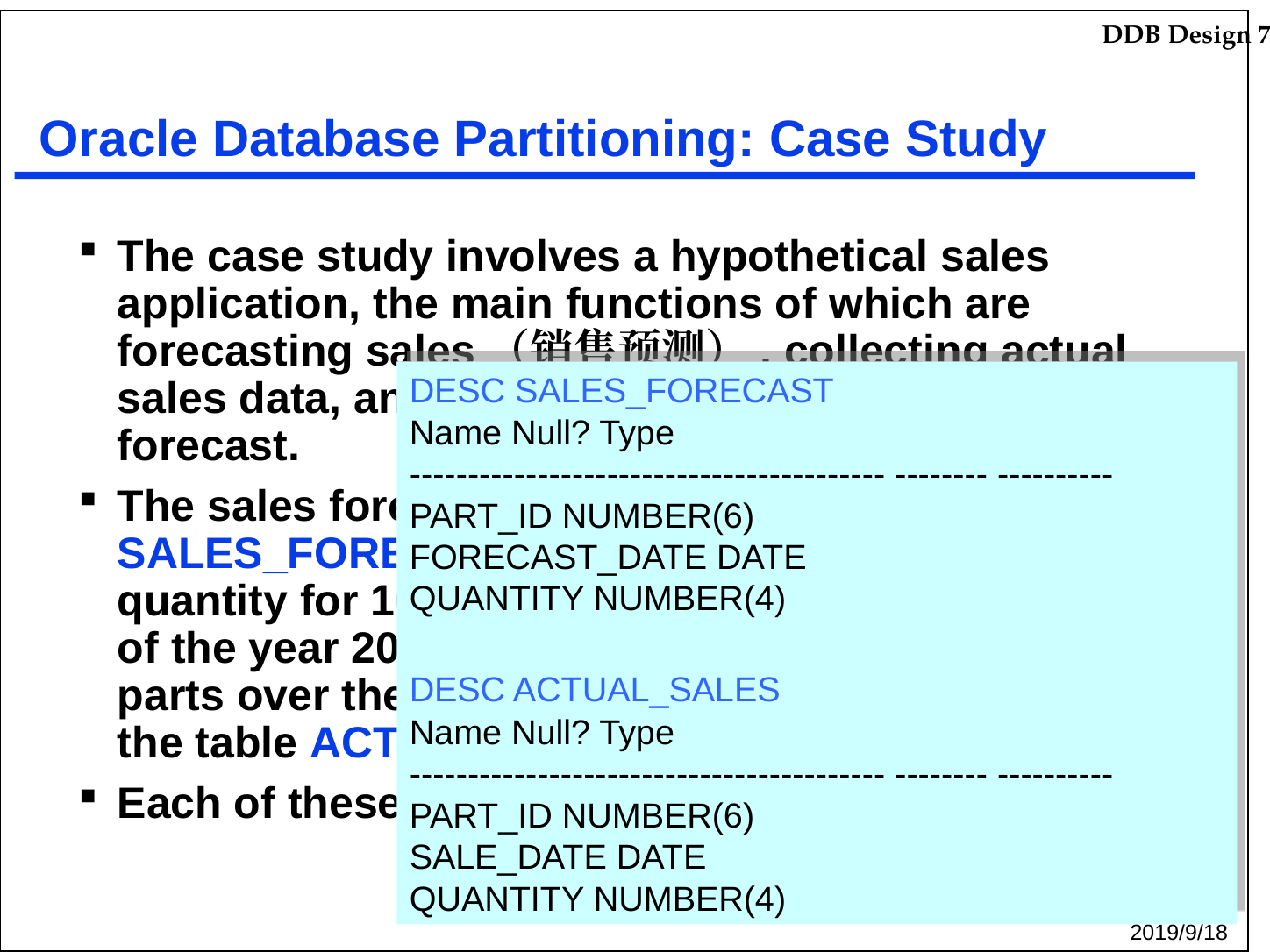

# Oracle Database Partitioning: Case Study
The case study involves a hypothetical sales application, the main functions of which are forecasting sales（销售预测）, collecting actual sales data, and comparing actual sales with the forecast.
The sales forecast data is captured in the table SALES_FORECAST, which stores the forecasted quantity for 10,000 parts for each of the 365 days of the year 2002. The actual sales data for these parts over the same period of time is captured in the table ACTUAL_SALES.
Each of these two tables contains 3,650,000 rows.

DESC SALES_FORECAST
Name Null? Type
----------------------------------------- -------- ----------
PART_ID NUMBER(6)
FORECAST_DATE DATE
QUANTITY NUMBER(4)
DESC ACTUAL_SALES
Name Null? Type
----------------------------------------- -------- ----------
PART_ID NUMBER(6)
SALE_DATE DATE
QUANTITY NUMBER(4)